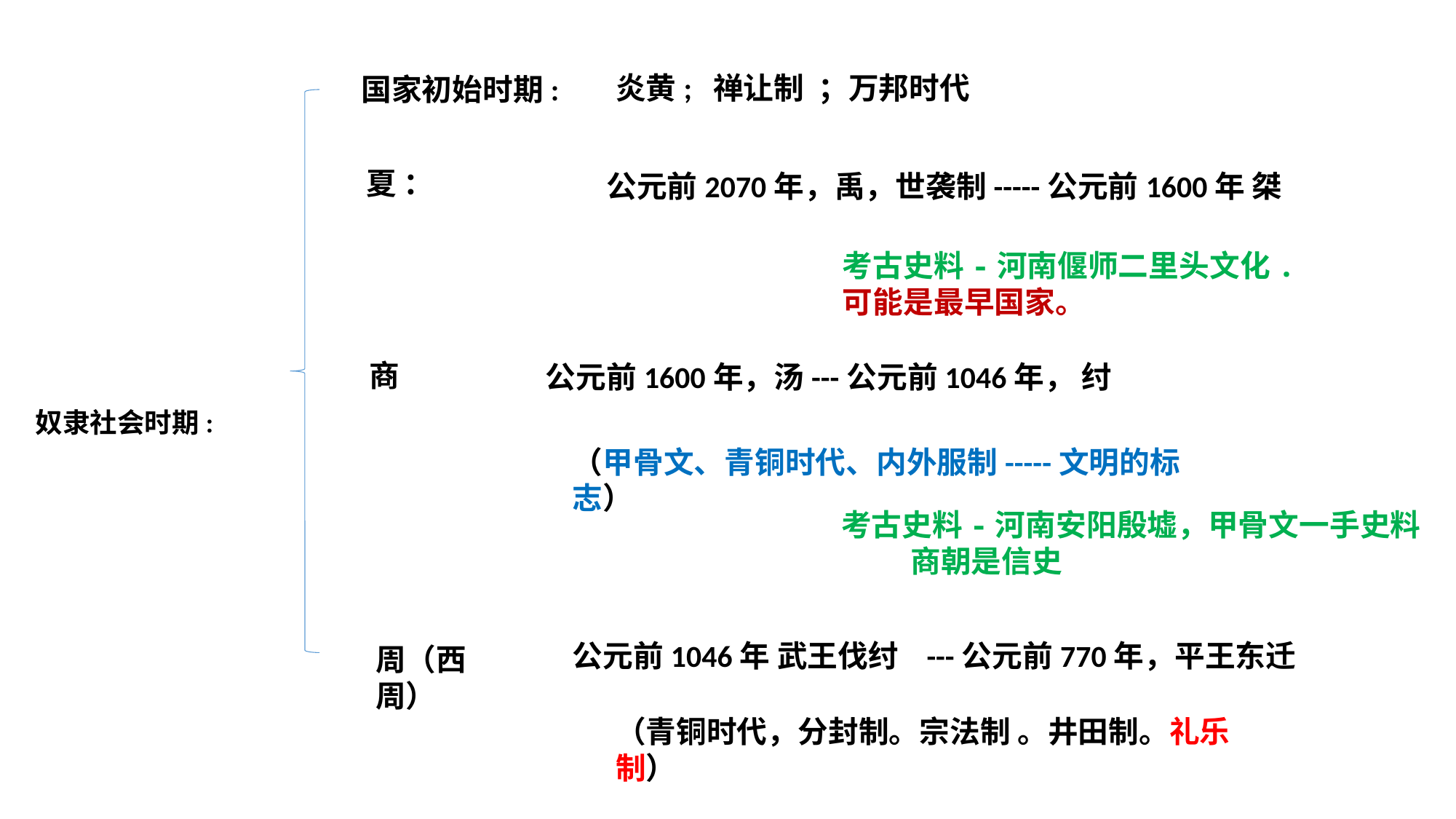

炎黄;  禅让制  ；万邦时代
 国家初始时期:

夏 ：
公元前2070年，禹，世袭制-----公元前1600年 桀
考古史料-河南偃师二里头文化.可能是最早国家。
商
公元前1600年，汤---公元前1046年， 纣
 奴隶社会时期:
（甲骨文、青铜时代、内外服制-----文明的标志）
考古史料-河南安阳殷墟，甲骨文一手史料
         商朝是信史
公元前1046年 武王伐纣   ---公元前770年，平王东迁
周（西周）
（青铜时代，分封制。宗法制 。井田制。礼乐制）